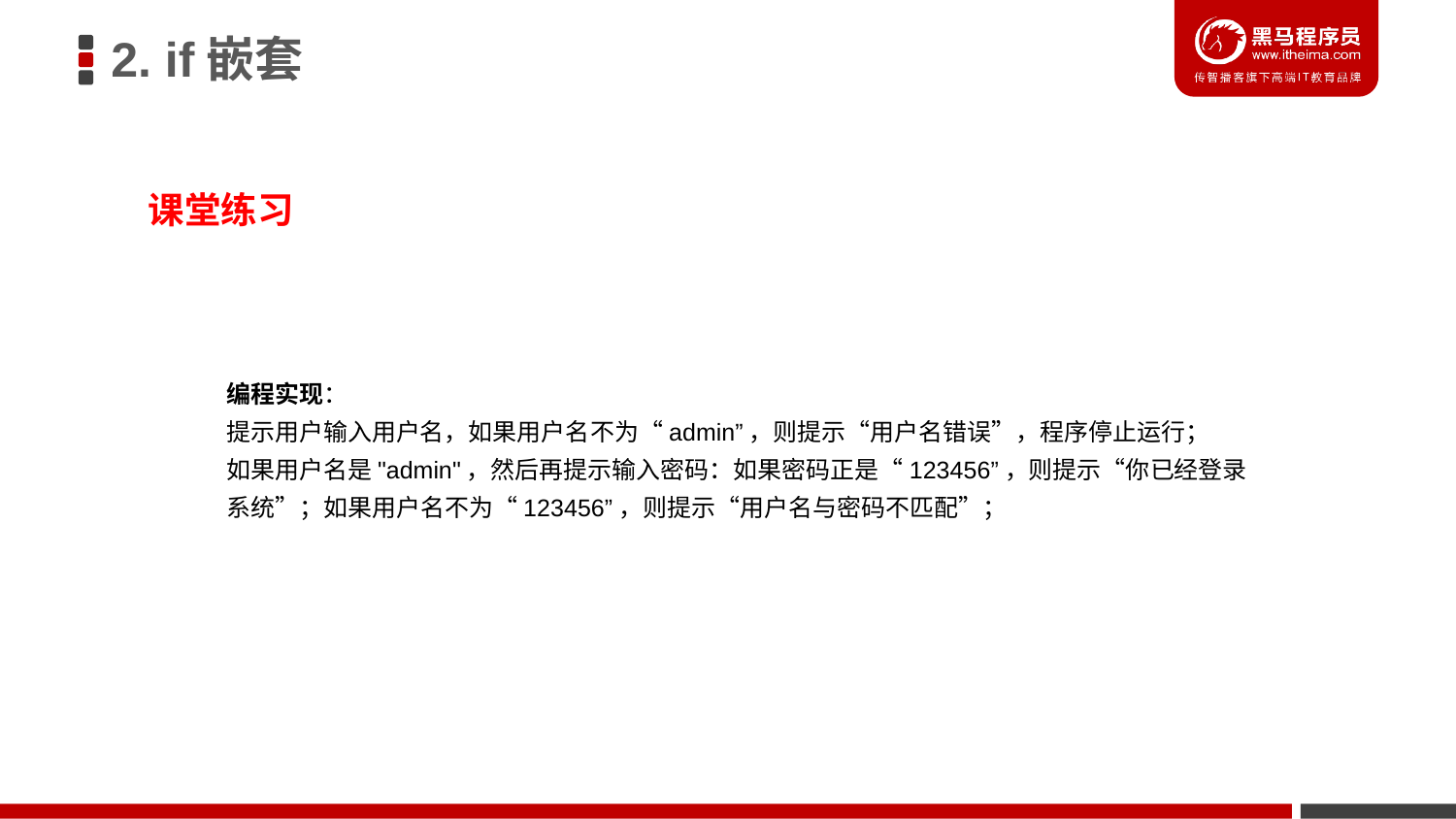

2. if嵌套
课堂练习
编程实现：
提示用户输入用户名，如果用户名不为“admin”，则提示“用户名错误”，程序停止运行；
如果用户名是"admin"，然后再提示输入密码：如果密码正是“123456”，则提示“你已经登录系统”；如果用户名不为“123456”，则提示“用户名与密码不匹配”；